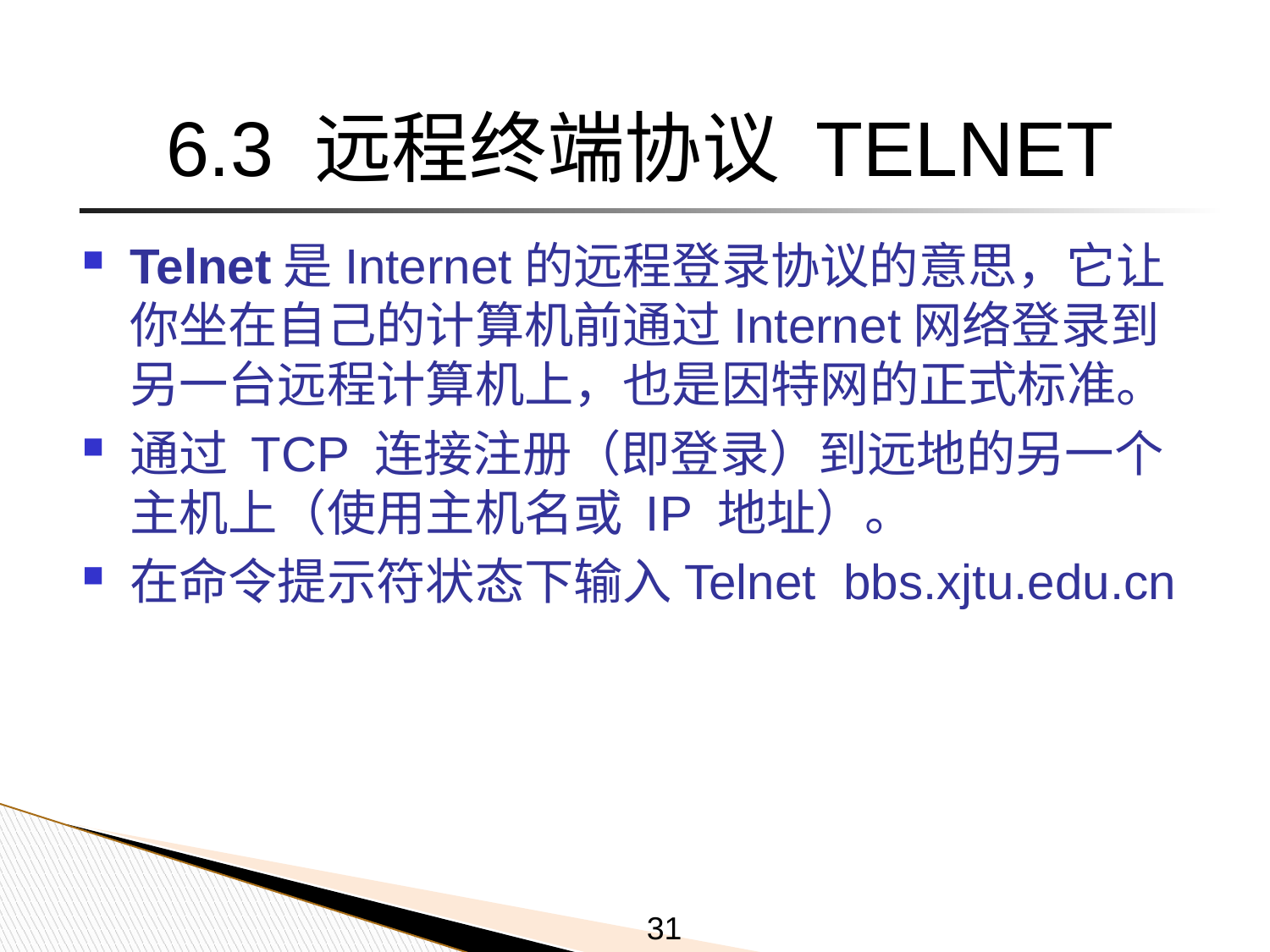

# 6.3 远程终端协议 TELNET
Telnet是Internet的远程登录协议的意思，它让你坐在自己的计算机前通过Internet网络登录到另一台远程计算机上，也是因特网的正式标准。
通过 TCP 连接注册（即登录）到远地的另一个主机上（使用主机名或 IP 地址）。
在命令提示符状态下输入Telnet  bbs.xjtu.edu.cn
31